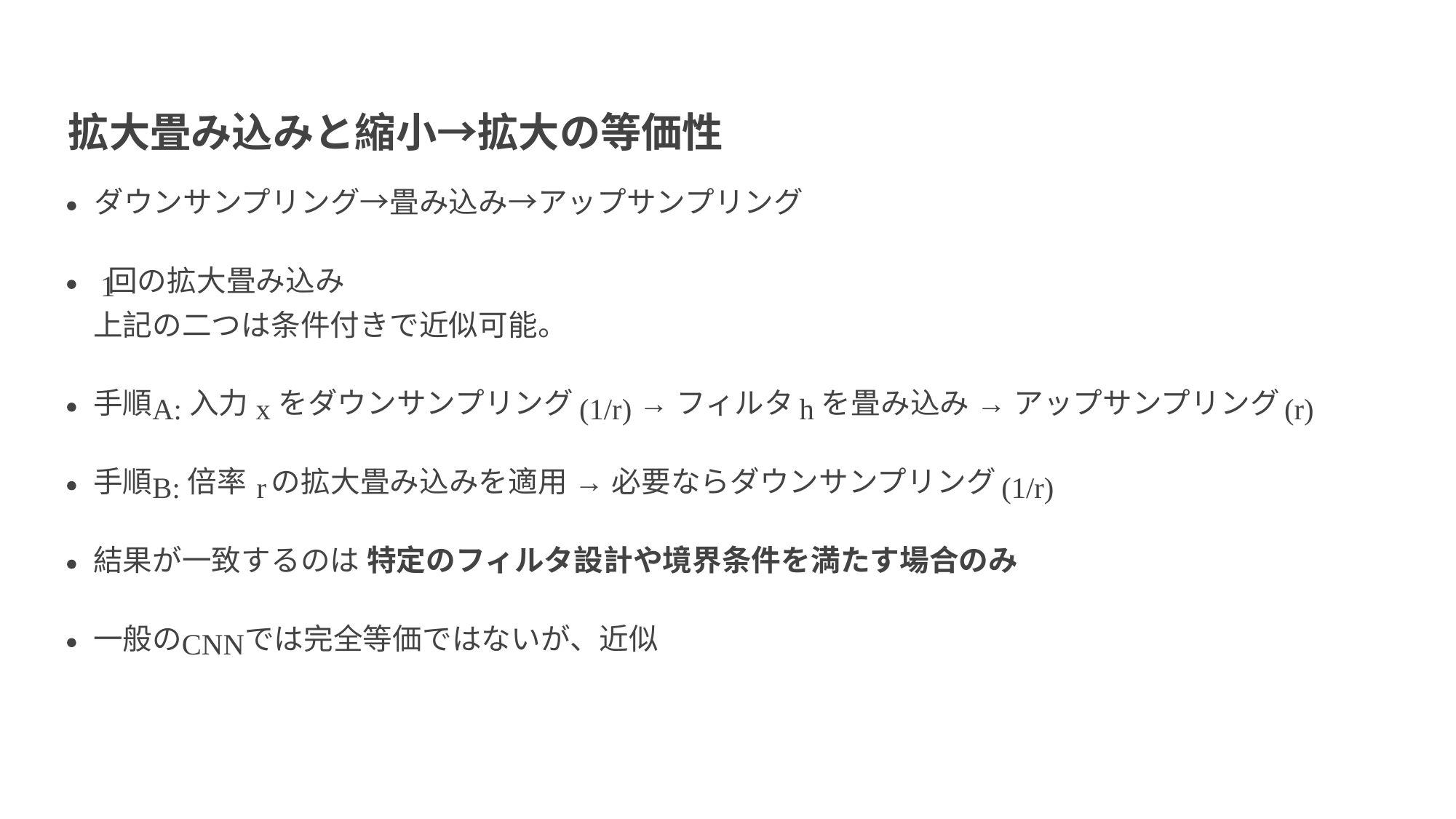

拡⼤畳み込みと縮⼩→拡⼤の等価性
ダウンサンプリング→畳み込み→アップサンプリング

回の拡⼤畳み込み
1

上記の⼆つは条件付きで近似可能。
⼿順
⼊⼒
をダウンサンプリング
→
フィルタ
を畳み込み
→
アップサンプリング
A:
 x
 (1/r)

 h

 (r)

⼿順
倍率
の拡⼤畳み込みを適⽤
→
必要ならダウンサンプリング
B:
 r

 (1/r)

結果が⼀致するのは
特定のフィルタ設計や境界条件を満たす場合のみ

⼀般の
では完全等価ではないが、近似
CNN